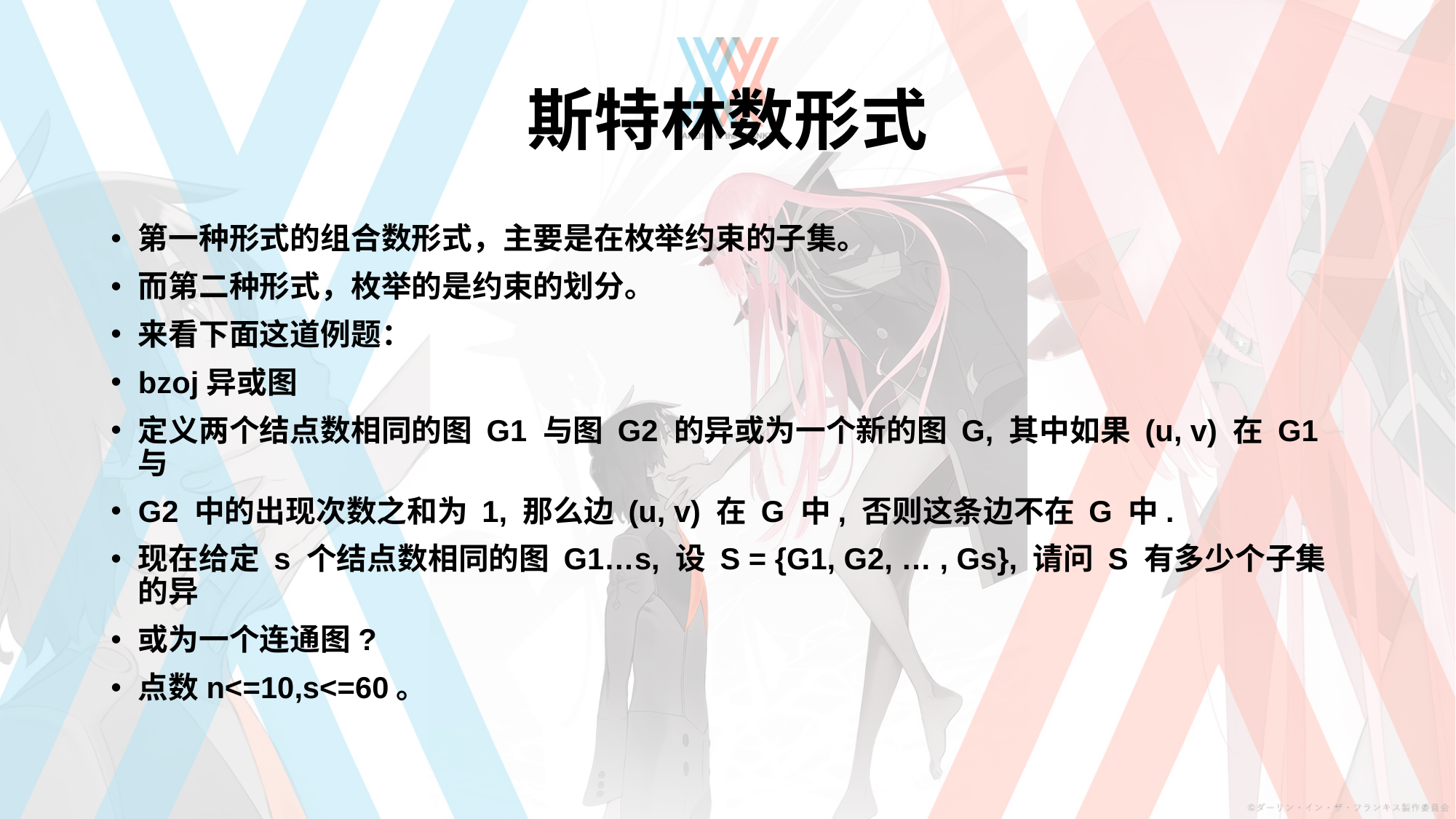

# 斯特林数形式
第一种形式的组合数形式，主要是在枚举约束的子集。
而第二种形式，枚举的是约束的划分。
来看下面这道例题：
bzoj异或图
定义两个结点数相同的图 G1 与图 G2 的异或为一个新的图 G, 其中如果 (u, v) 在 G1 与
G2 中的出现次数之和为 1, 那么边 (u, v) 在 G 中, 否则这条边不在 G 中.
现在给定 s 个结点数相同的图 G1…s, 设 S = {G1, G2, … , Gs}, 请问 S 有多少个子集的异
或为一个连通图?
点数n<=10,s<=60。